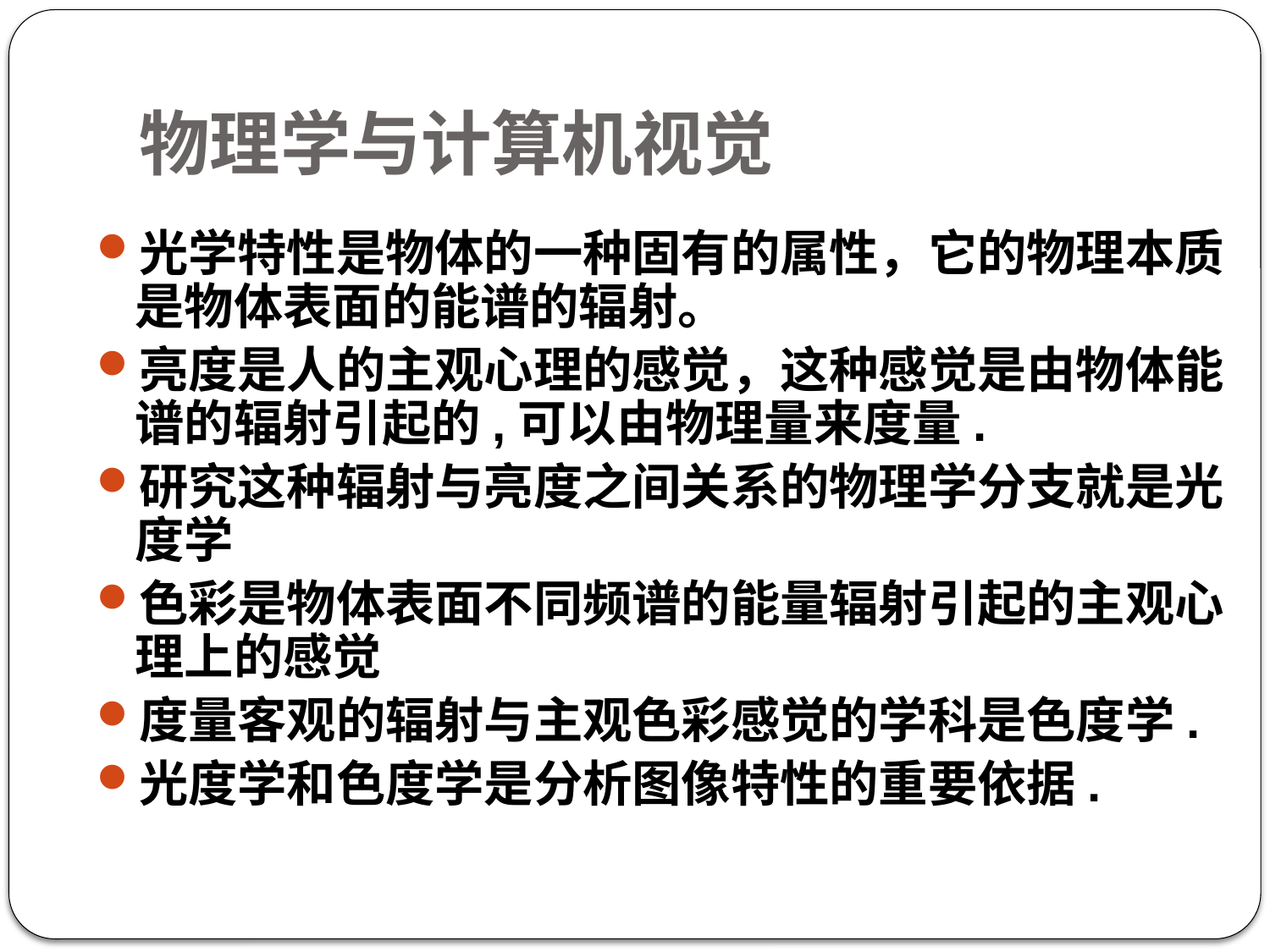

# 物理学与计算机视觉
光学特性是物体的一种固有的属性，它的物理本质是物体表面的能谱的辐射。
亮度是人的主观心理的感觉，这种感觉是由物体能谱的辐射引起的,可以由物理量来度量.
研究这种辐射与亮度之间关系的物理学分支就是光度学
色彩是物体表面不同频谱的能量辐射引起的主观心理上的感觉
度量客观的辐射与主观色彩感觉的学科是色度学.
光度学和色度学是分析图像特性的重要依据.